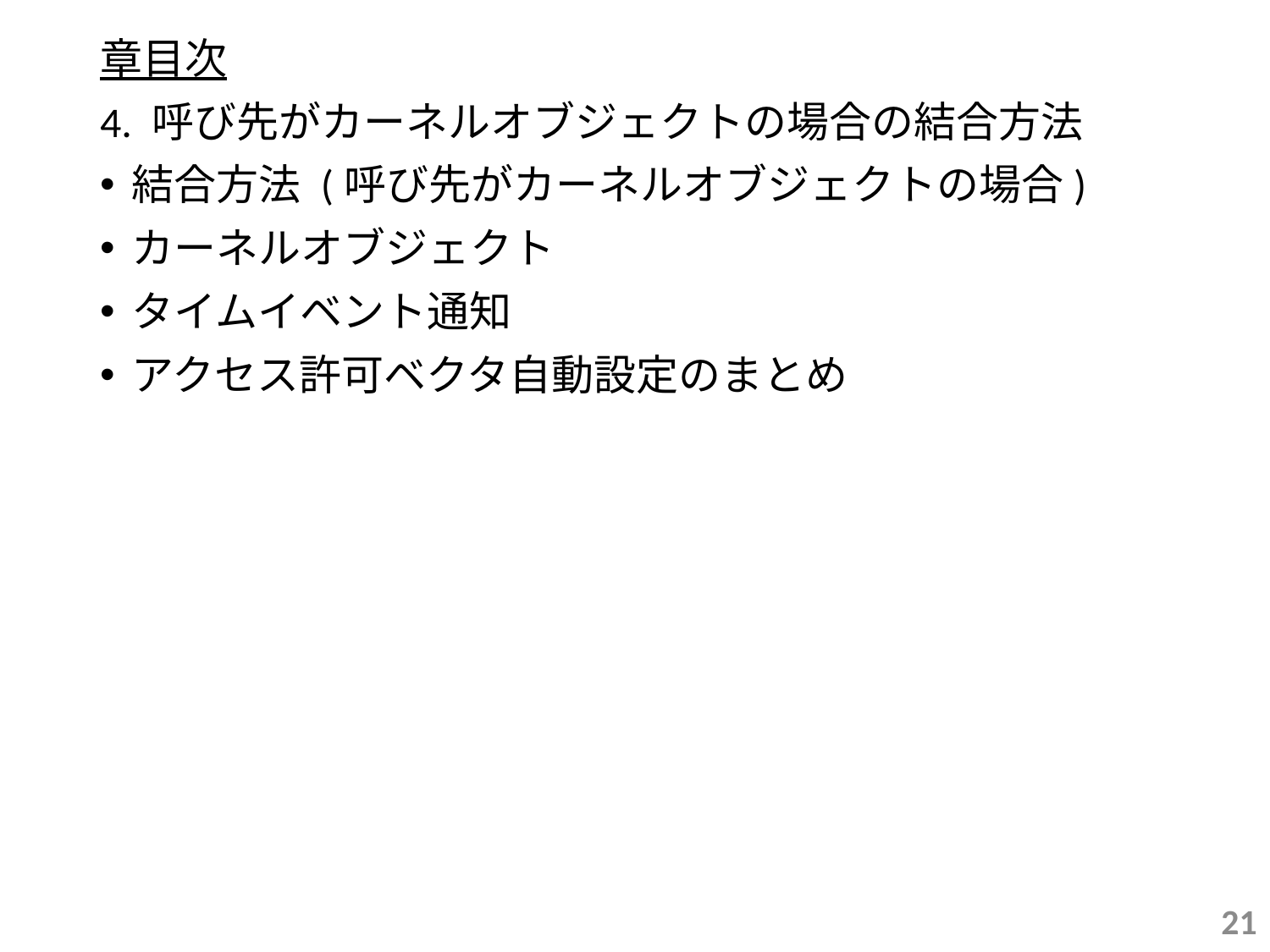

章目次
4. 呼び先がカーネルオブジェクトの場合の結合方法
結合方法 (呼び先がカーネルオブジェクトの場合)
カーネルオブジェクト
タイムイベント通知
アクセス許可ベクタ自動設定のまとめ

21